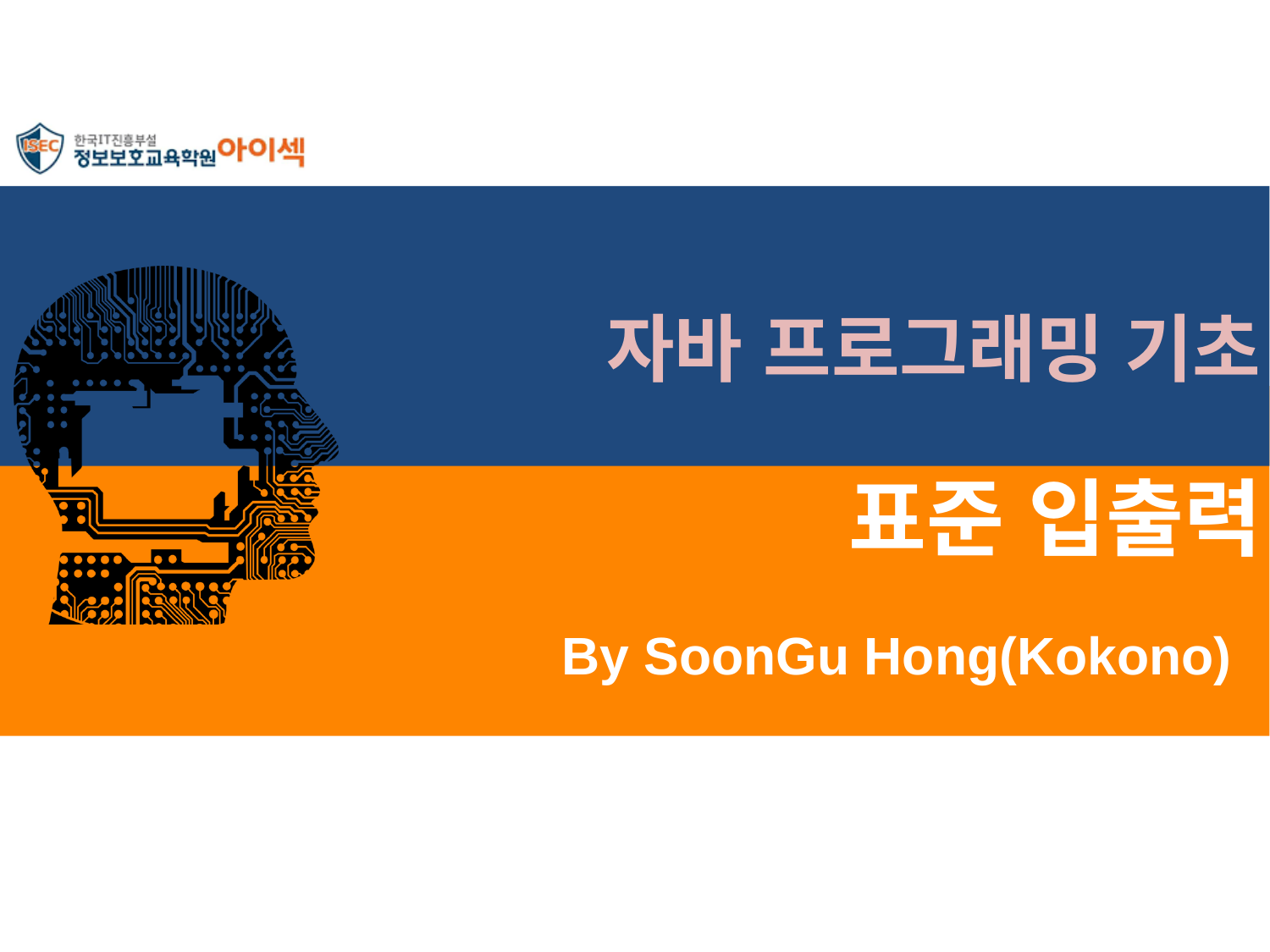

자바 프로그래밍 기초
# 표준 입출력
By SoonGu Hong(Kokono)